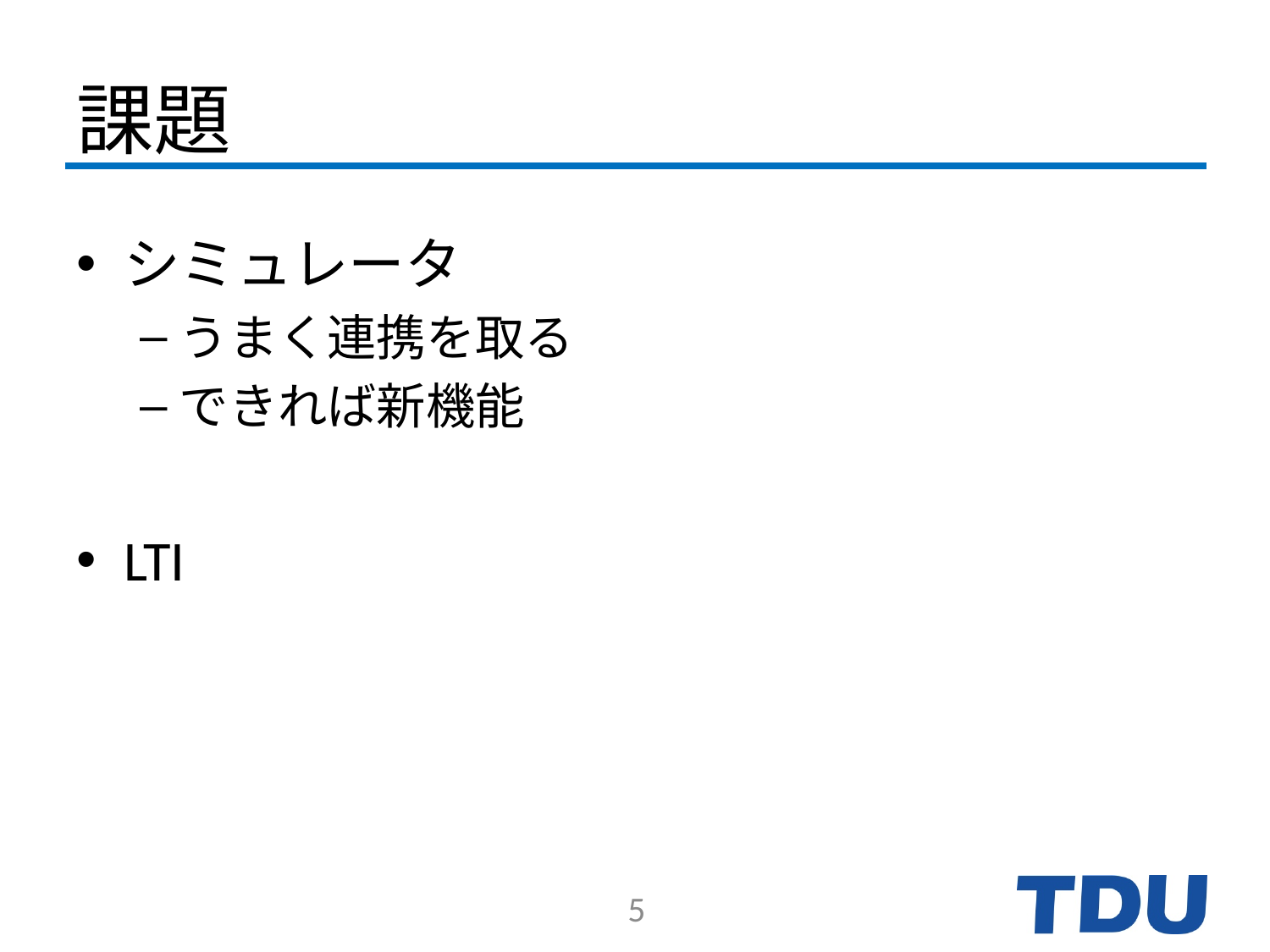

# 課題
シミュレータ
うまく連携を取る
できれば新機能

LTI
5